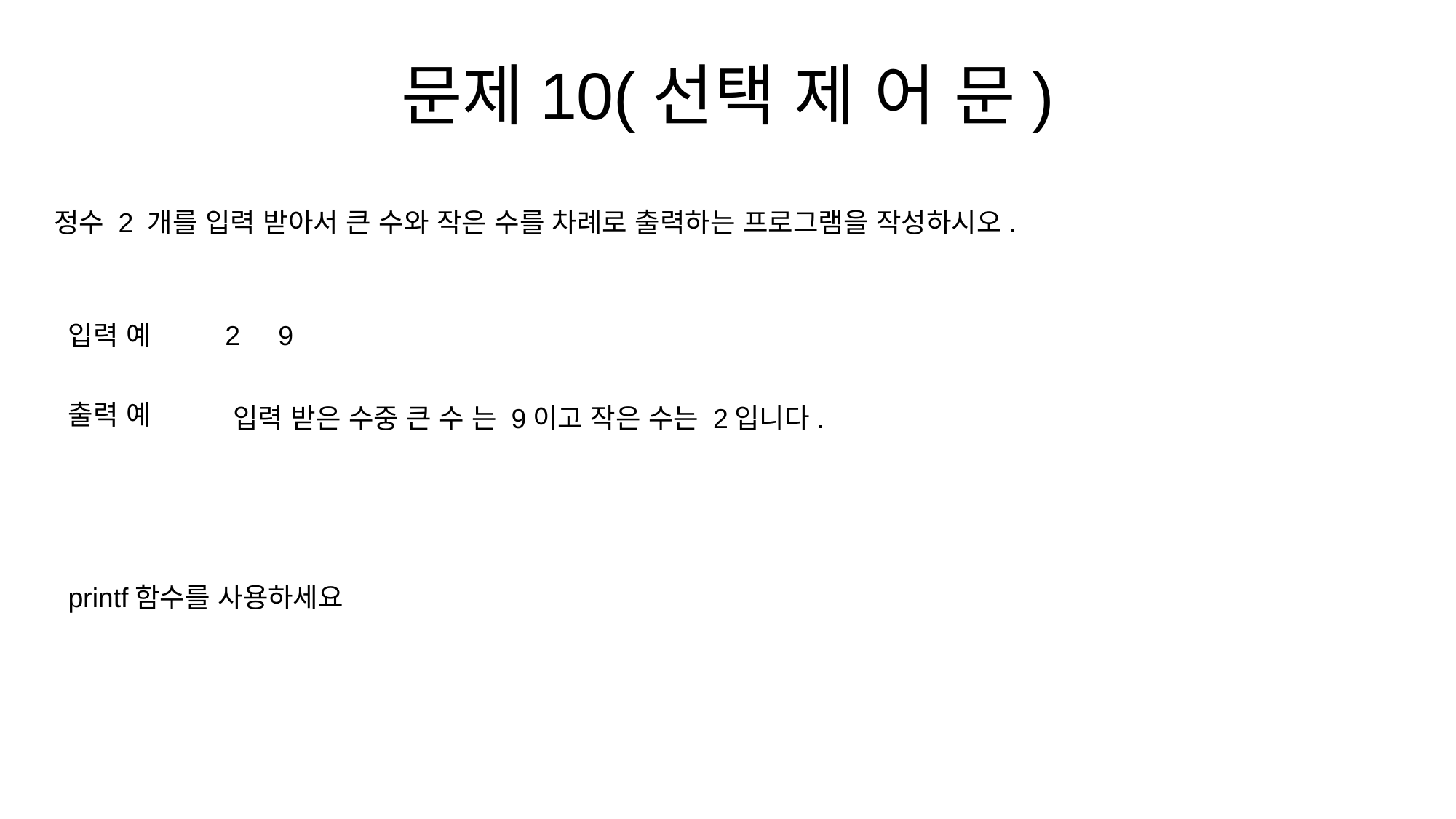

# 문제10(선택 제 어 문)
정수 2 개를 입력 받아서 큰 수와 작은 수를 차례로 출력하는 프로그램을 작성하시오.
입력 예
2     9
출력 예
입력 받은 수중 큰 수 는 9이고 작은 수는 2입니다.
printf함수를 사용하세요